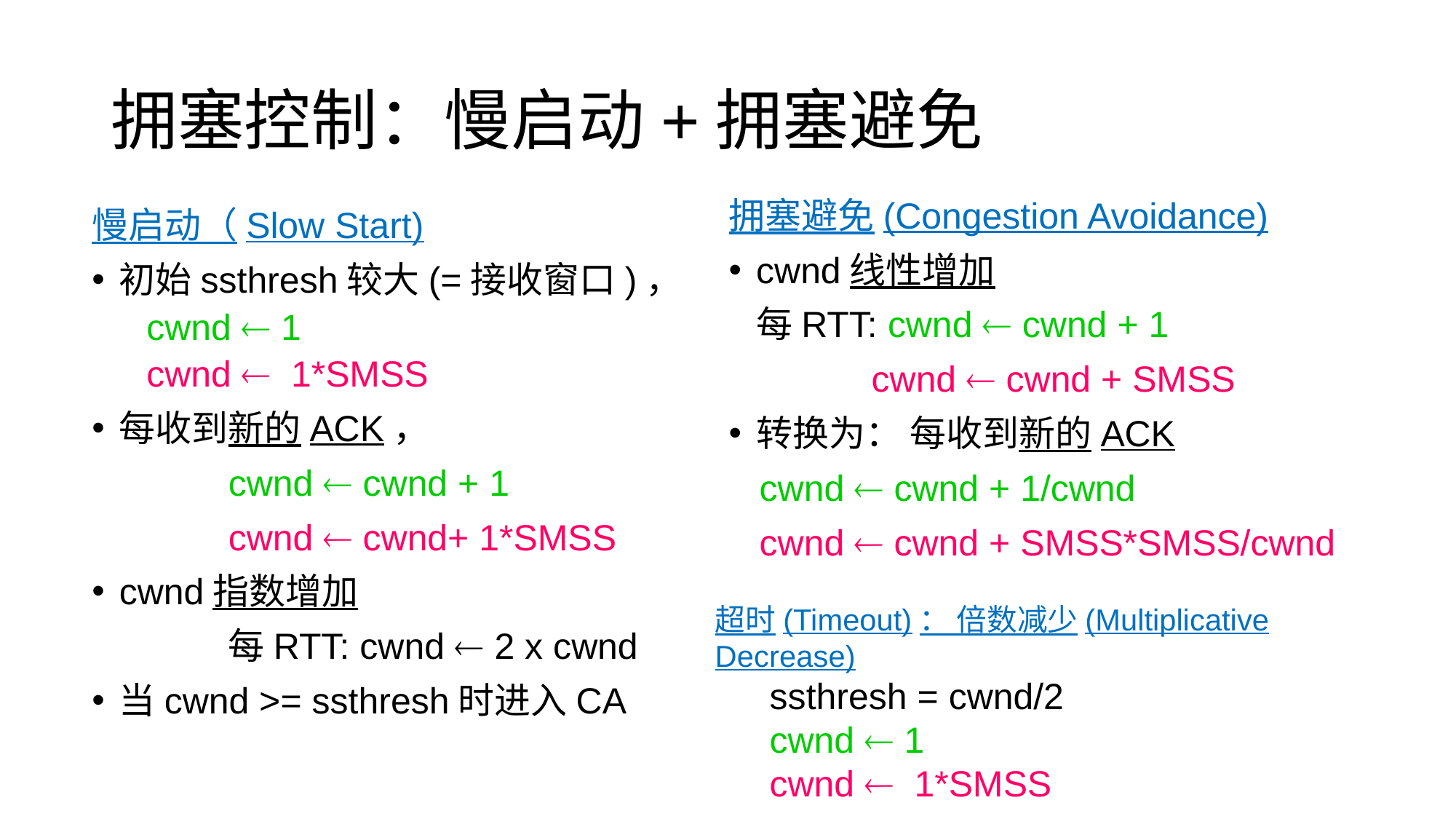

# 拥塞控制：慢启动+拥塞避免
拥塞避免(Congestion Avoidance)
cwnd线性增加
	每RTT: cwnd ← cwnd + 1
              cwnd ← cwnd + SMSS
转换为： 每收到新的ACK
   cwnd ← cwnd + 1/cwnd
   cwnd ← cwnd + SMSS*SMSS/cwnd

慢启动（Slow Start)
初始ssthresh较大(=接收窗口)，
cwnd ← 1
cwnd ←  1*SMSS
每收到新的ACK，
		cwnd ← cwnd + 1
		cwnd ← cwnd+ 1*SMSS
cwnd指数增加
		每RTT: cwnd ← 2 x cwnd
当cwnd >= ssthresh时进入CA

超时(Timeout)： 倍数减少(Multiplicative Decrease)
ssthresh = cwnd/2
cwnd ← 1
cwnd ←  1*SMSS